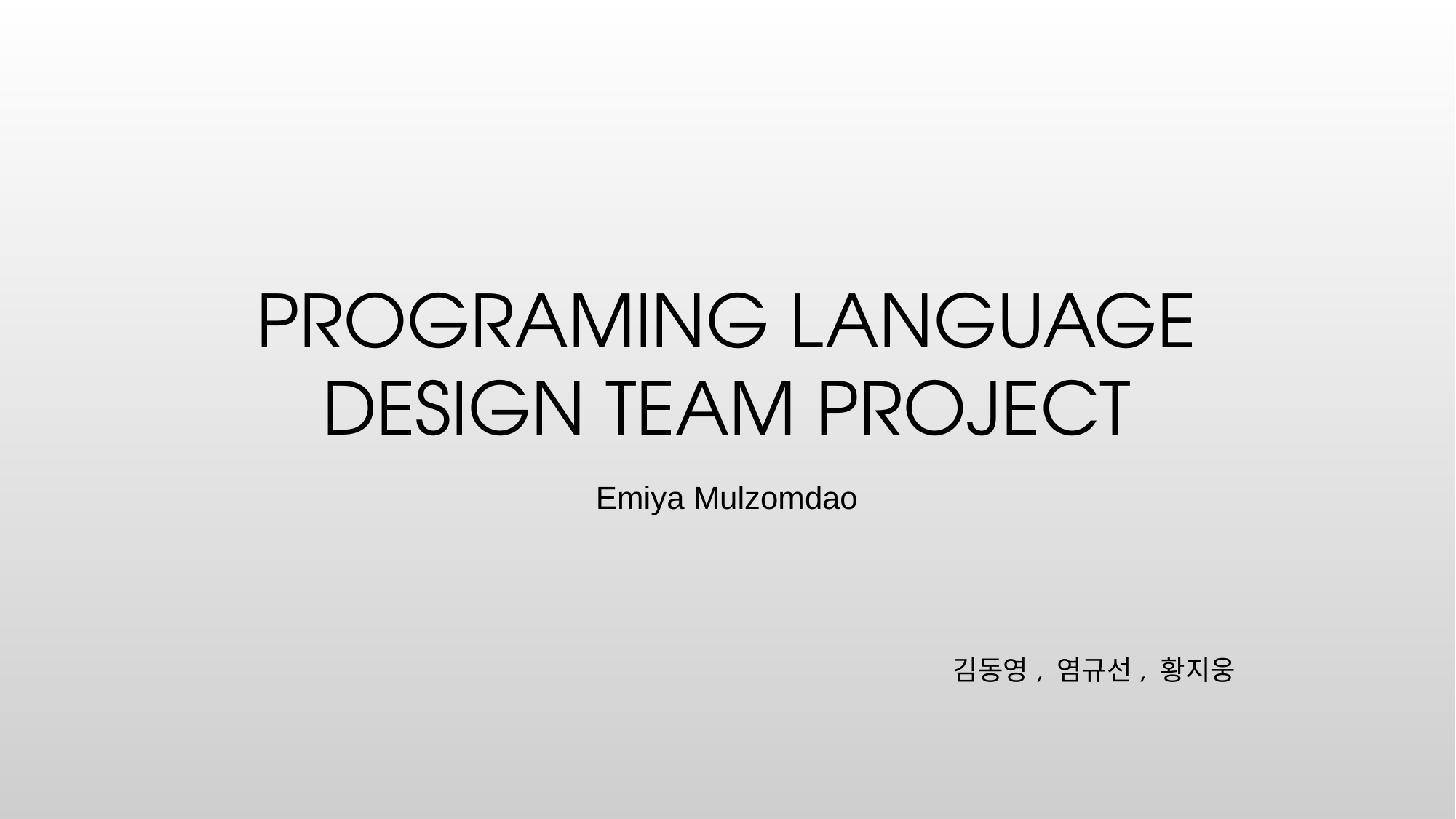

# Programing language design team project
Emiya Mulzomdao

김동영, 염규선, 황지웅